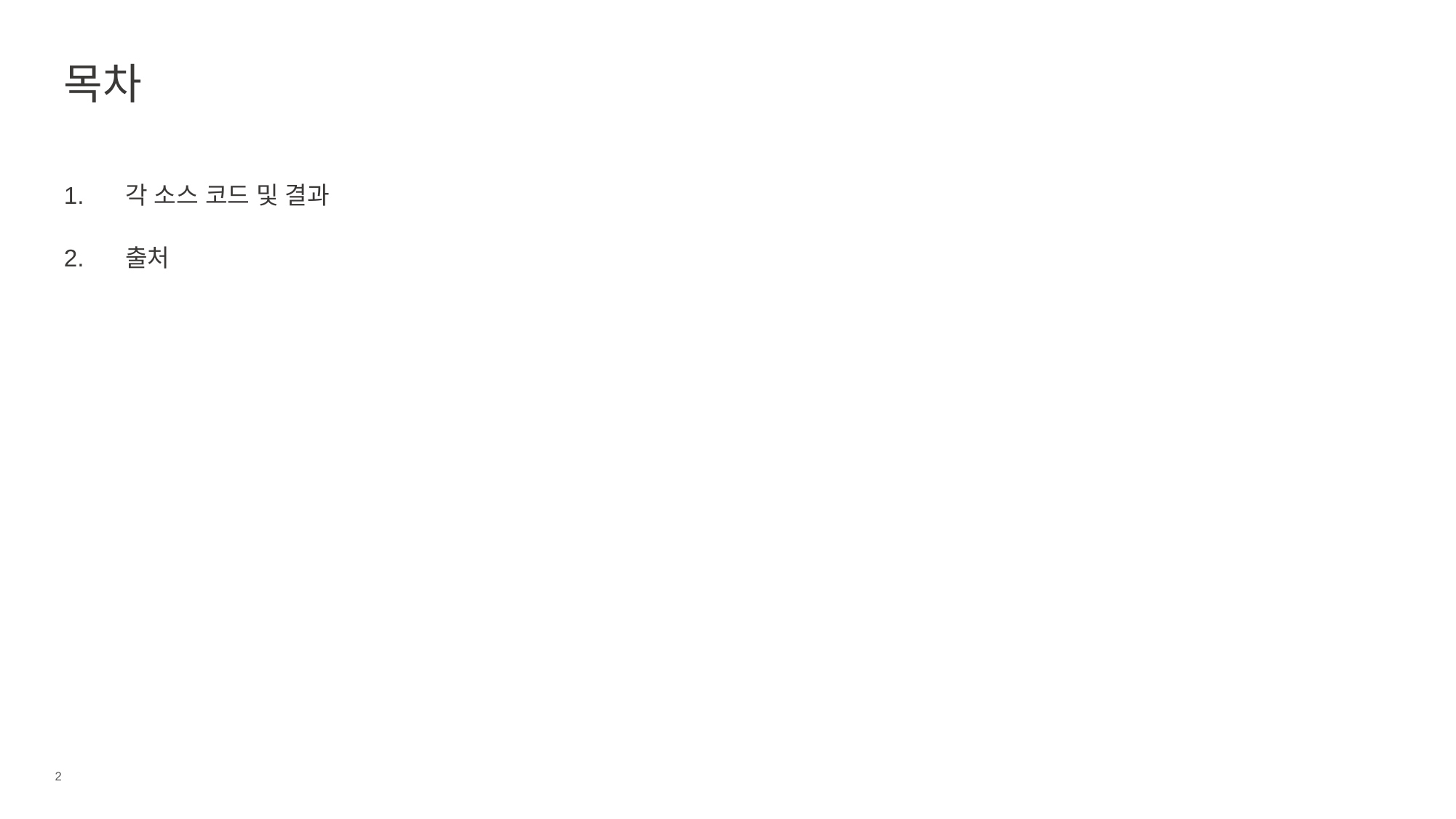

# 목차
각 소스 코드 및 결과
출처

2